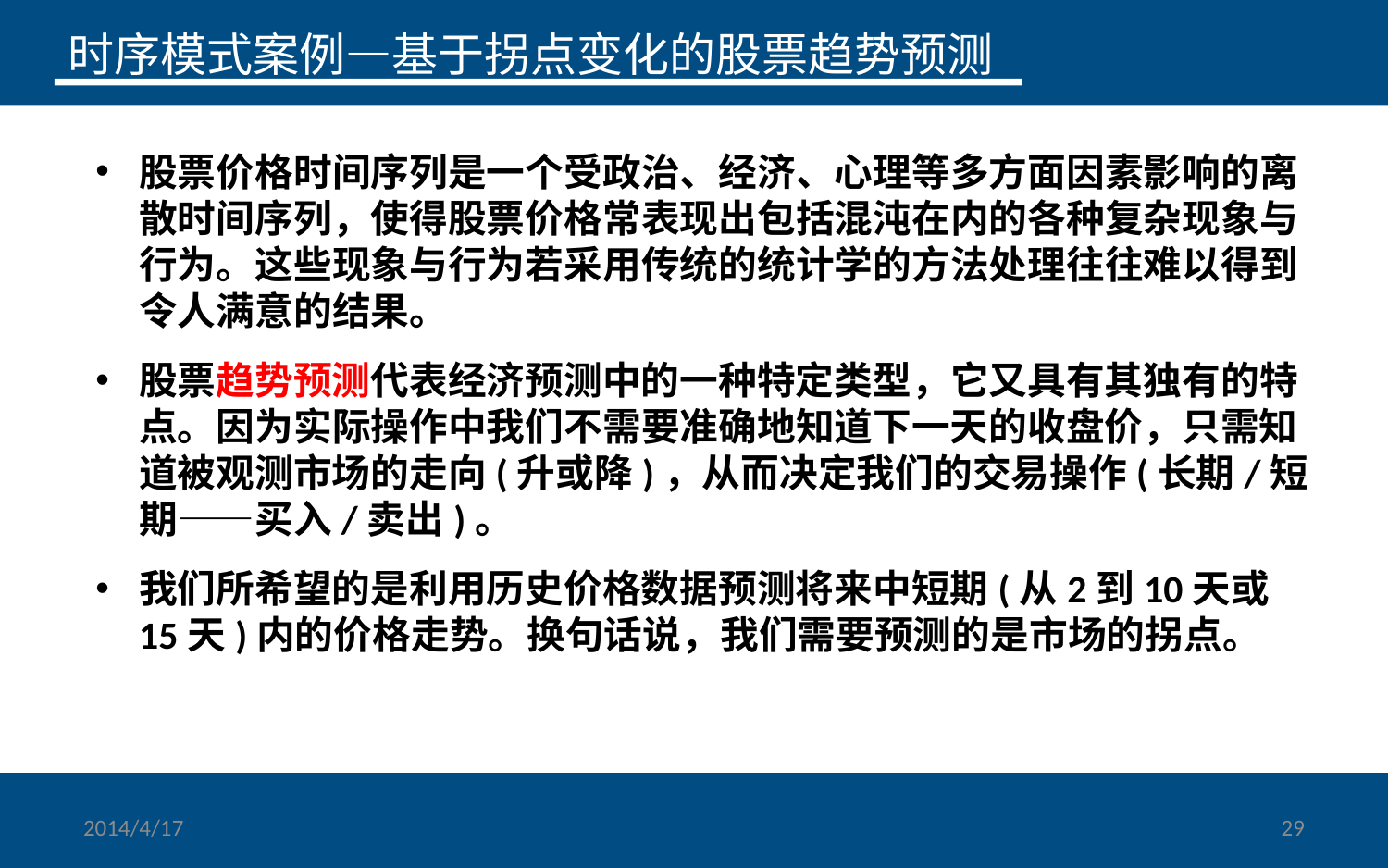

时序模式案例—基于拐点变化的股票趋势预测

股票价格时间序列是一个受政治、经济、心理等多方面因素影响的离散时间序列，使得股票价格常表现出包括混沌在内的各种复杂现象与行为。这些现象与行为若采用传统的统计学的方法处理往往难以得到令人满意的结果。
股票趋势预测代表经济预测中的一种特定类型，它又具有其独有的特点。因为实际操作中我们不需要准确地知道下一天的收盘价，只需知道被观测市场的走向(升或降)，从而决定我们的交易操作(长期/短期——买入/卖出)。
我们所希望的是利用历史价格数据预测将来中短期(从2到10天或15天)内的价格走势。换句话说，我们需要预测的是市场的拐点。

2014/4/17
29